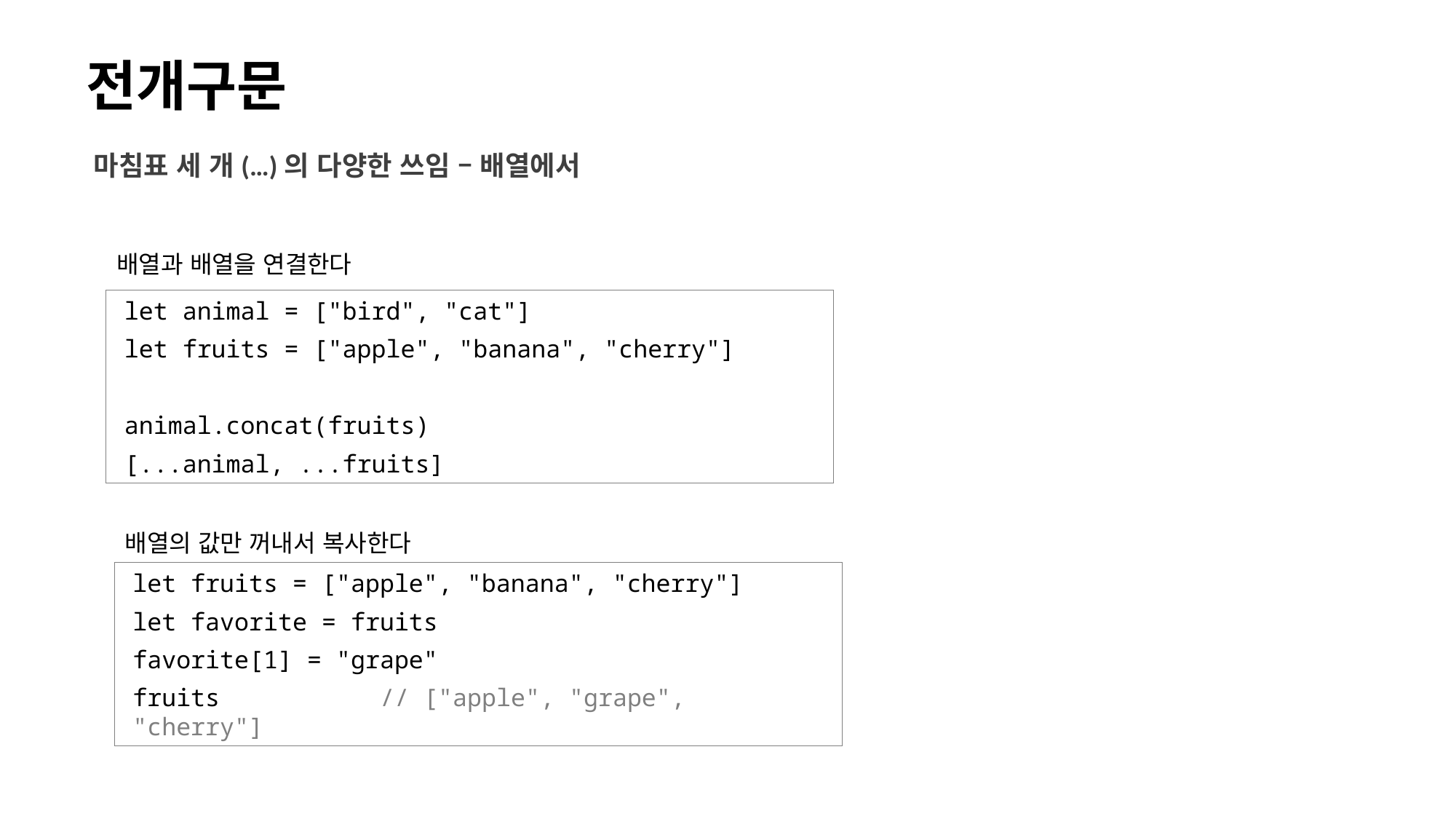

# 전개구문
마침표 세 개(…)의 다양한 쓰임 – 배열에서
배열과 배열을 연결한다
let animal = ["bird", "cat"]
let fruits = ["apple", "banana", "cherry"]

animal.concat(fruits)
[...animal, ...fruits]
배열의 값만 꺼내서 복사한다
let fruits = ["apple", "banana", "cherry"]
let favorite = fruits
favorite[1] = "grape"
fruits           // ["apple", "grape", "cherry"]